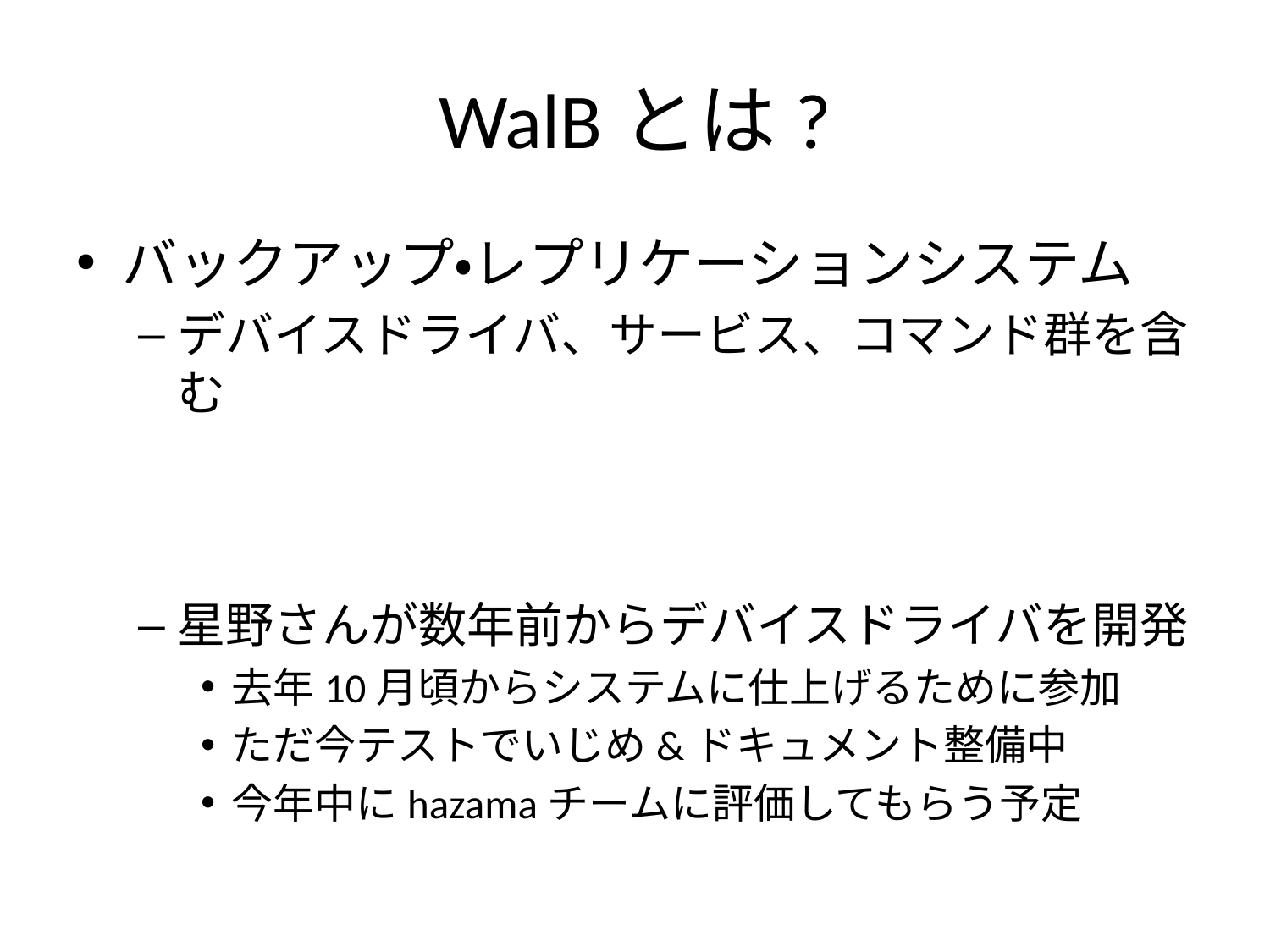

# WalBとは?
バックアップ・レプリケーションシステム
デバイスドライバ、サービス、コマンド群を含む

星野さんが数年前からデバイスドライバを開発
去年10月頃からシステムに仕上げるために参加
ただ今テストでいじめ&ドキュメント整備中
今年中にhazamaチームに評価してもらう予定